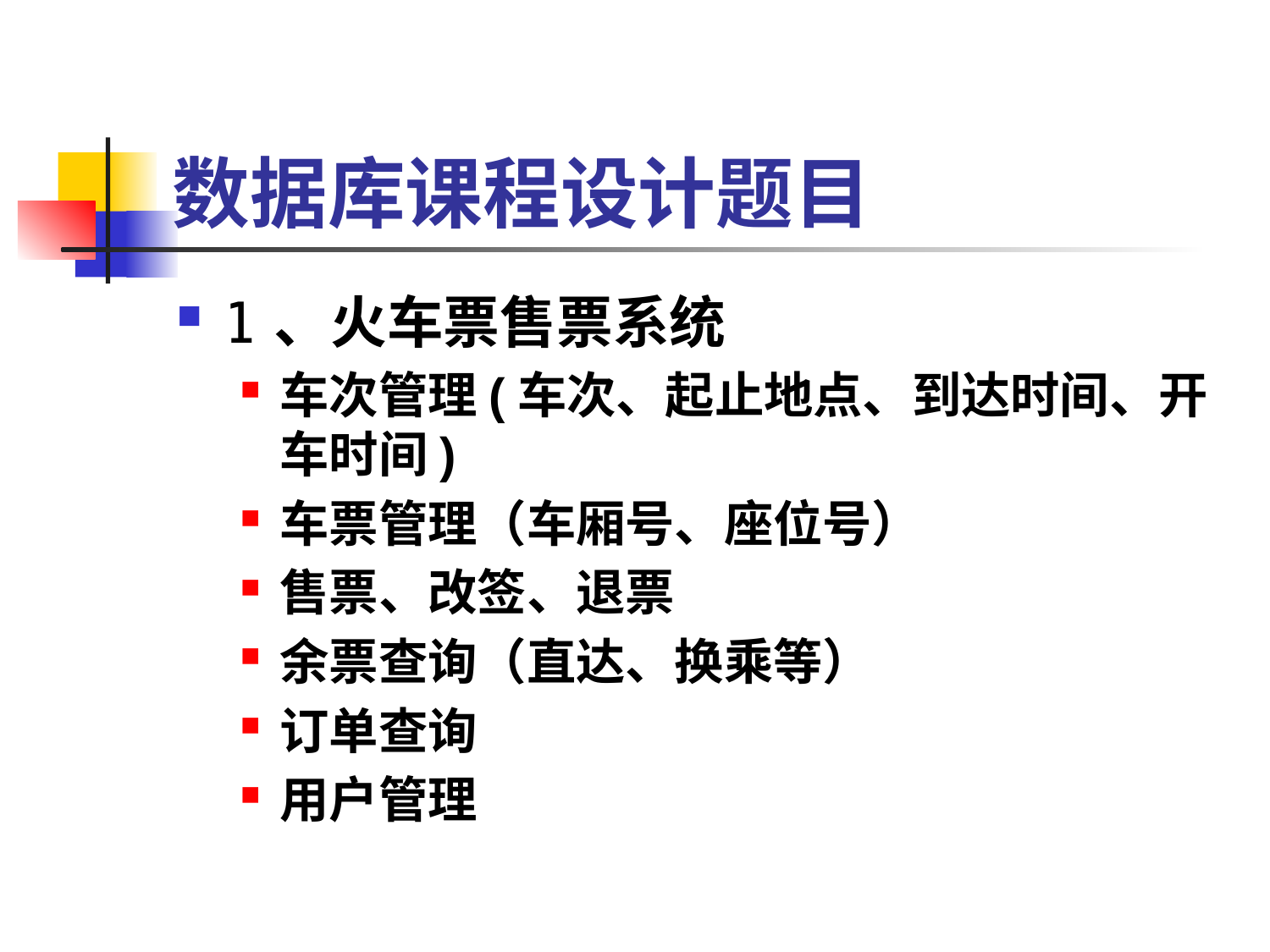

# 数据库课程设计题目
1、火车票售票系统
车次管理(车次、起止地点、到达时间、开车时间)
车票管理（车厢号、座位号）
售票、改签、退票
余票查询（直达、换乘等）
订单查询
用户管理

9